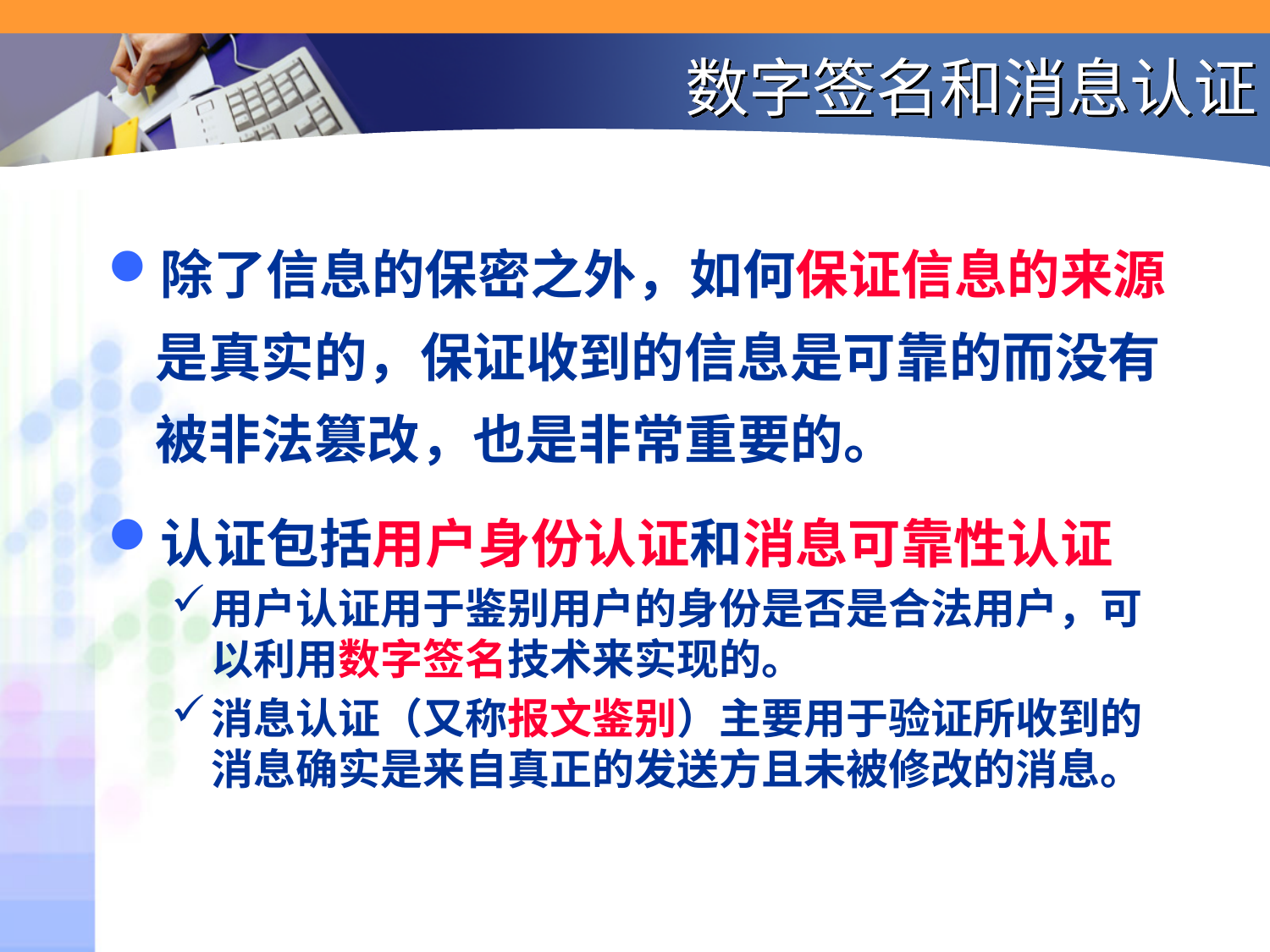

# 数字签名和消息认证
除了信息的保密之外，如何保证信息的来源是真实的，保证收到的信息是可靠的而没有被非法篡改，也是非常重要的。
认证包括用户身份认证和消息可靠性认证
用户认证用于鉴别用户的身份是否是合法用户，可以利用数字签名技术来实现的。
消息认证（又称报文鉴别）主要用于验证所收到的消息确实是来自真正的发送方且未被修改的消息。